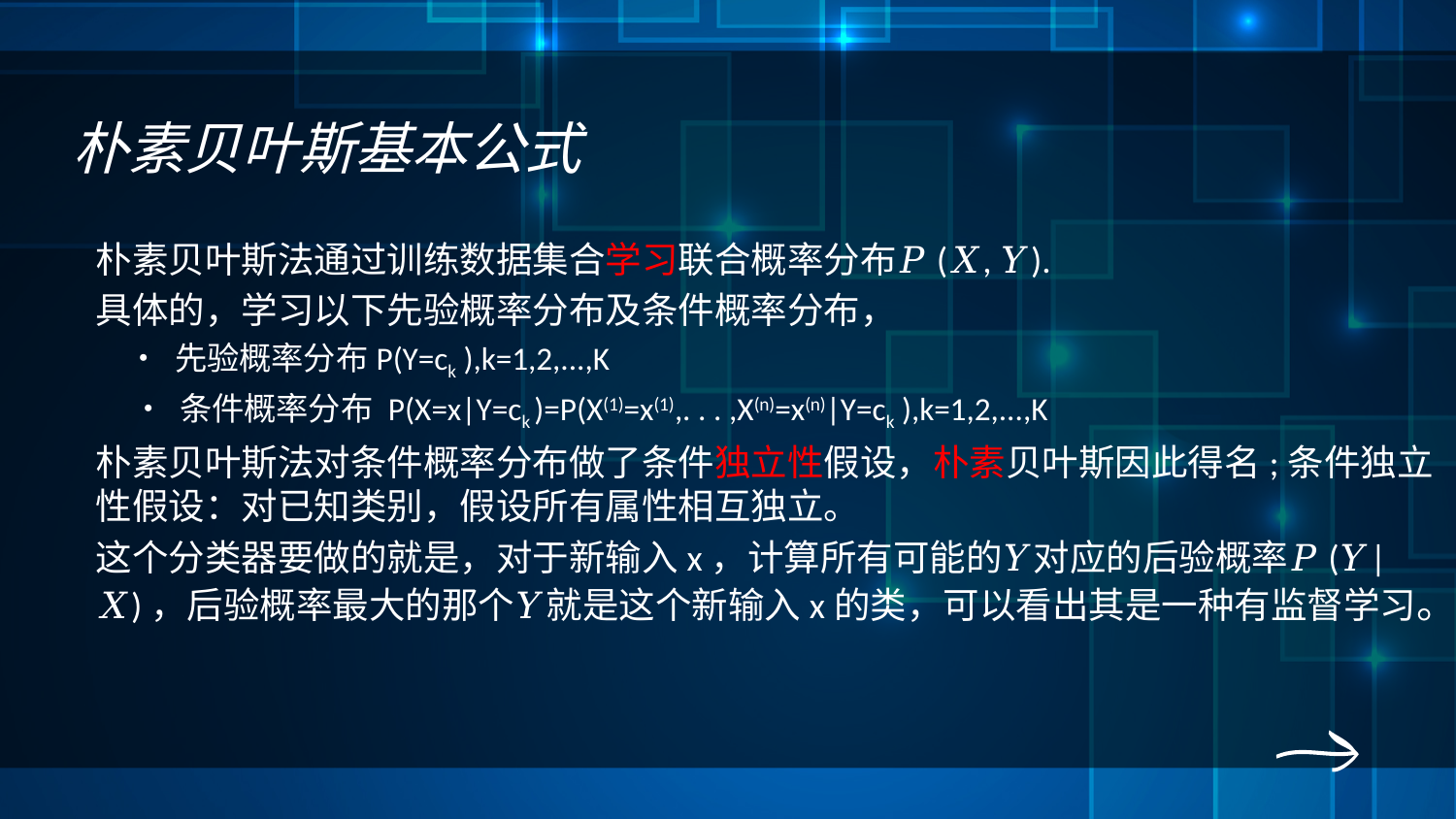

朴素贝叶斯基本公式
朴素贝叶斯法通过训练数据集合学习联合概率分布𝑃(𝑋, 𝑌).
具体的，学习以下先验概率分布及条件概率分布，
     • 先验概率分布P(Y=ck ),k=1,2,...,K
     • 条件概率分布 P(X=x|Y=ck )=P(X(1)=x(1),. . . ,X(n)=x(n)|Y=ck ),k=1,2,...,K
朴素贝叶斯法对条件概率分布做了条件独立性假设，朴素贝叶斯因此得名;条件独立性假设：对已知类别，假设所有属性相互独立。
这个分类器要做的就是，对于新输入x，计算所有可能的𝑌对应的后验概率𝑃(𝑌|𝑋)，后验概率最大的那个𝑌就是这个新输入x的类，可以看出其是一种有监督学习。